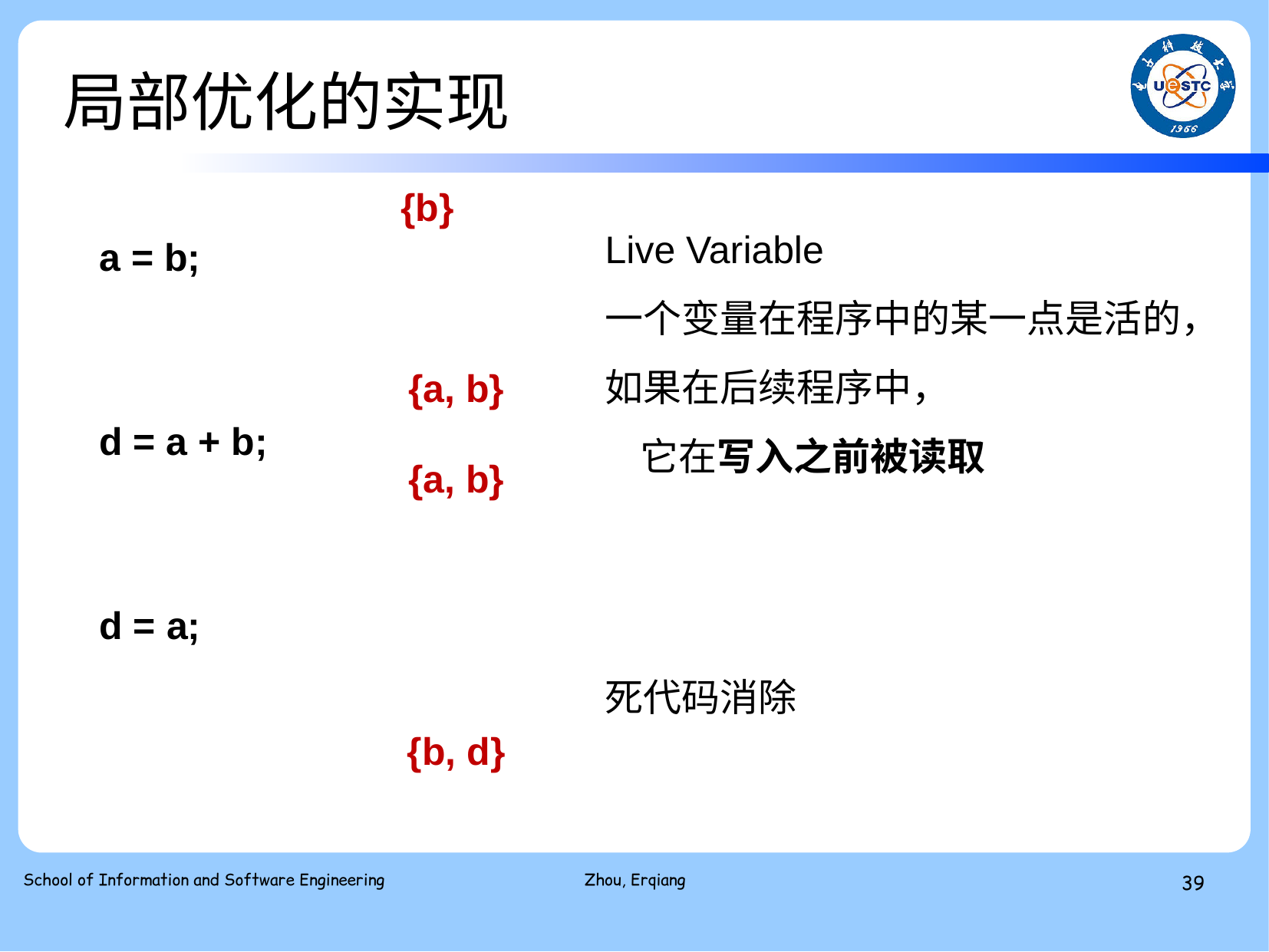

# 局部优化的实现
a = b;

d = a + b;

d = a;

{b}
Live Variable
一个变量在程序中的某一点是活的，如果在后续程序中，
   它在写入之前被读取
{a, b}
{a, b}
死代码消除
{b, d}
 School of Information and Software Engineering
Zhou, Erqiang
39